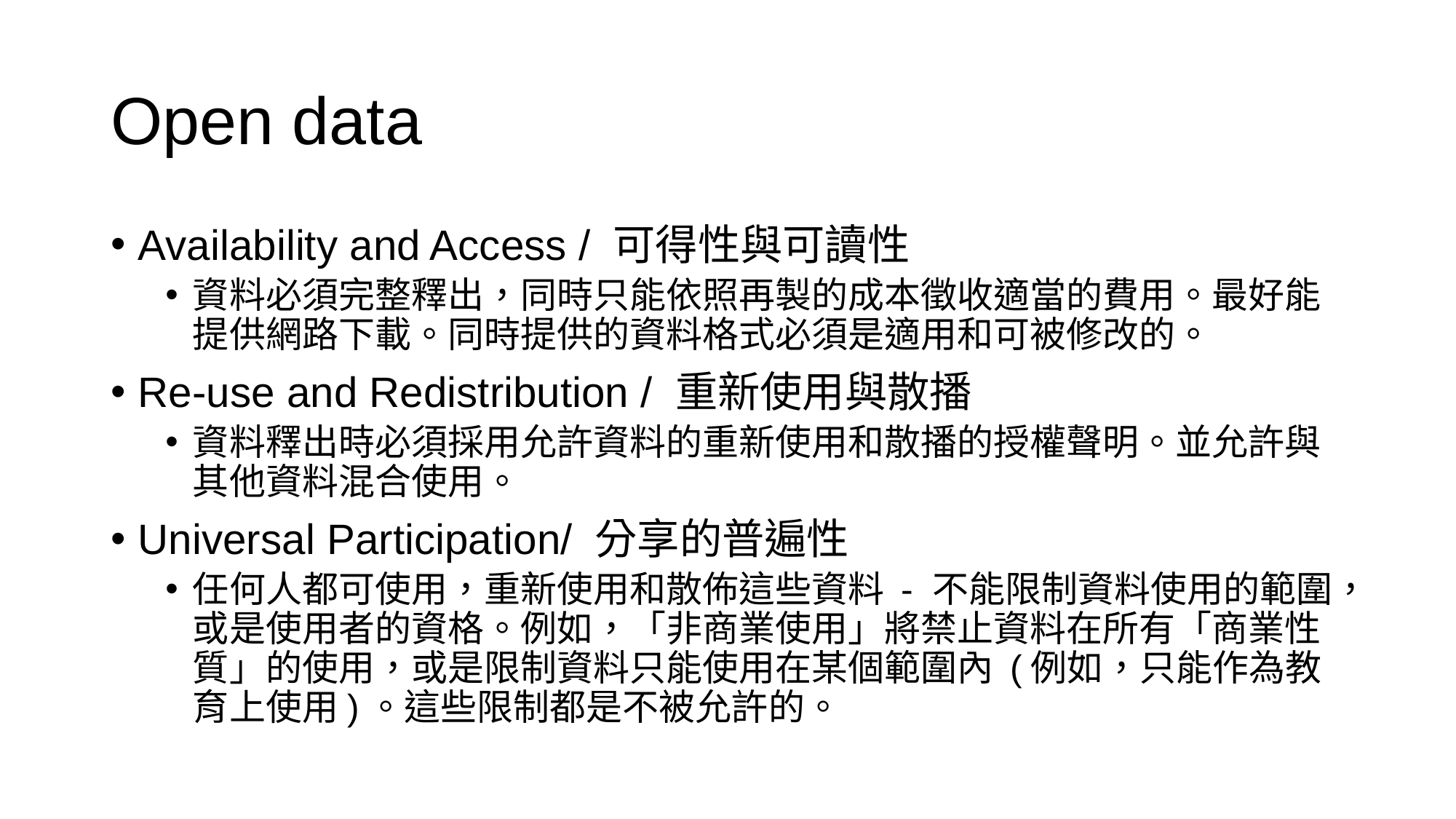

# Open data
Availability and Access / 可得性與可讀性
資料必須完整釋出，同時只能依照再製的成本徵收適當的費用。最好能提供網路下載。同時提供的資料格式必須是適用和可被修改的。
Re-use and Redistribution / 重新使用與散播
資料釋出時必須採用允許資料的重新使用和散播的授權聲明。並允許與其他資料混合使用。
Universal Participation/ 分享的普遍性
任何人都可使用，重新使用和散佈這些資料 - 不能限制資料使用的範圍，或是使用者的資格。例如，「非商業使用」將禁止資料在所有「商業性質」的使用，或是限制資料只能使用在某個範圍內 (例如，只能作為教育上使用)。這些限制都是不被允許的。